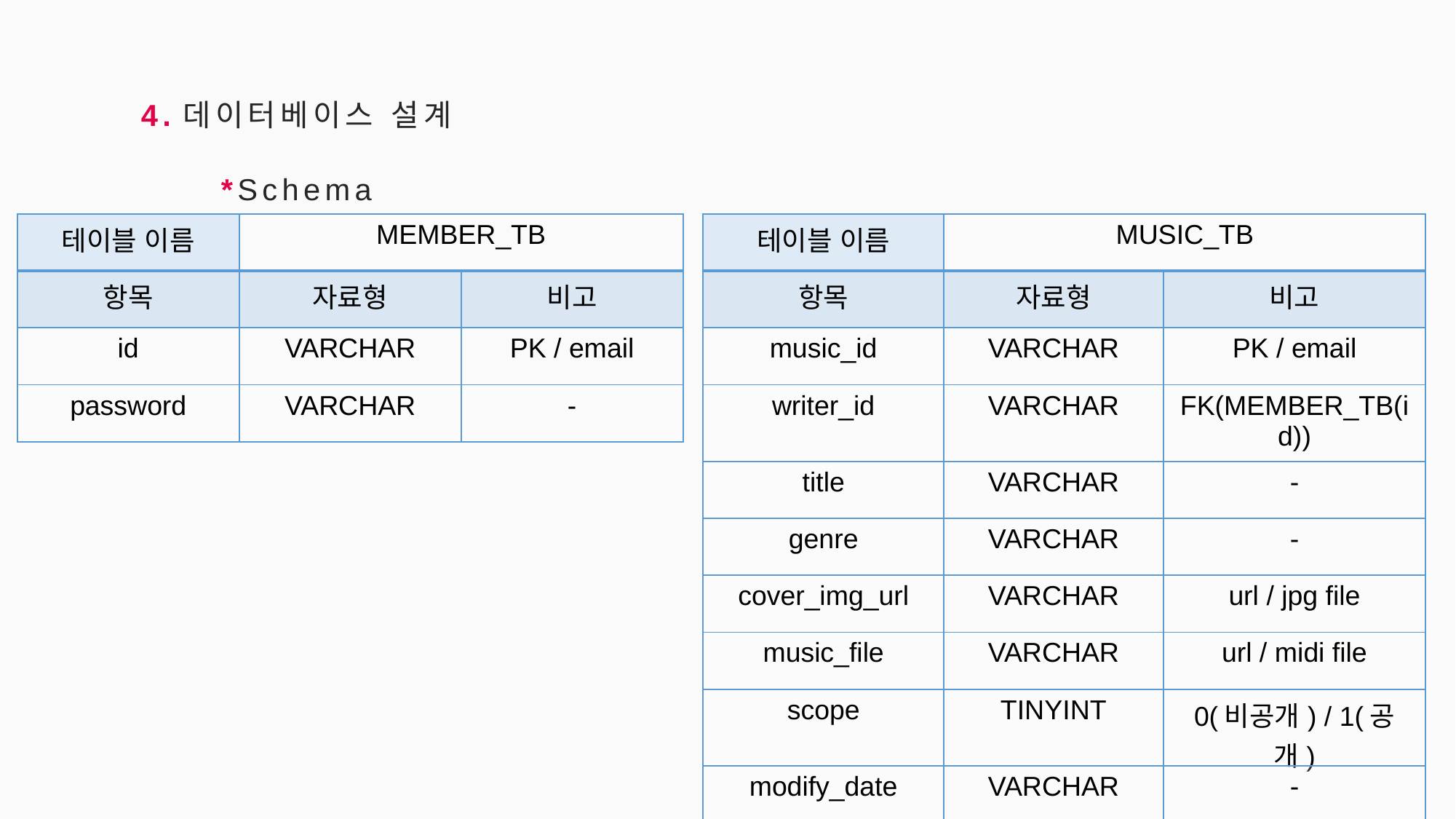

4.데이터베이스 설계
*Schema
| 테이블 이름 | MEMBER\_TB |  |
| --- | --- | --- |
| 항목 | 자료형 | 비고 |
| id | VARCHAR | PK / email |
| password | VARCHAR | - |
| 테이블 이름 | MUSIC\_TB |  |
| --- | --- | --- |
| 항목 | 자료형 | 비고 |
| music\_id | VARCHAR | PK / email |
| writer\_id | VARCHAR | FK(MEMBER\_TB(id)) |
| title | VARCHAR | - |
| genre | VARCHAR | - |
| cover\_img\_url | VARCHAR | url / jpg file |
| music\_file | VARCHAR | url / midi file |
| scope | TINYINT | 0(비공개) / 1(공개) |
| modify\_date | VARCHAR | - |